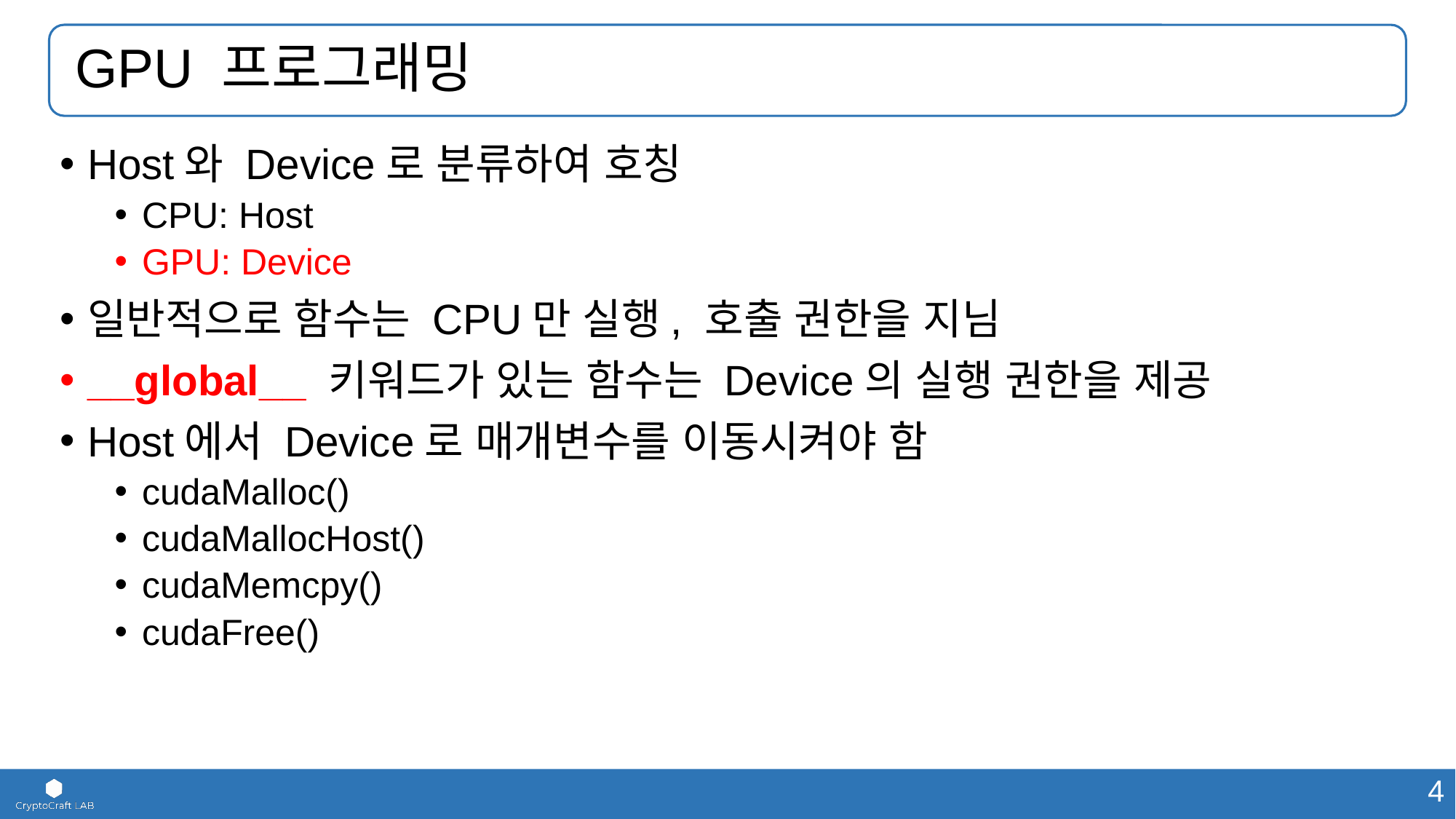

# GPU 프로그래밍
Host와 Device로 분류하여 호칭
CPU: Host
GPU: Device
일반적으로 함수는 CPU만 실행, 호출 권한을 지님
__global__ 키워드가 있는 함수는 Device의 실행 권한을 제공
Host에서 Device로 매개변수를 이동시켜야 함
cudaMalloc()
cudaMallocHost()
cudaMemcpy()
cudaFree()